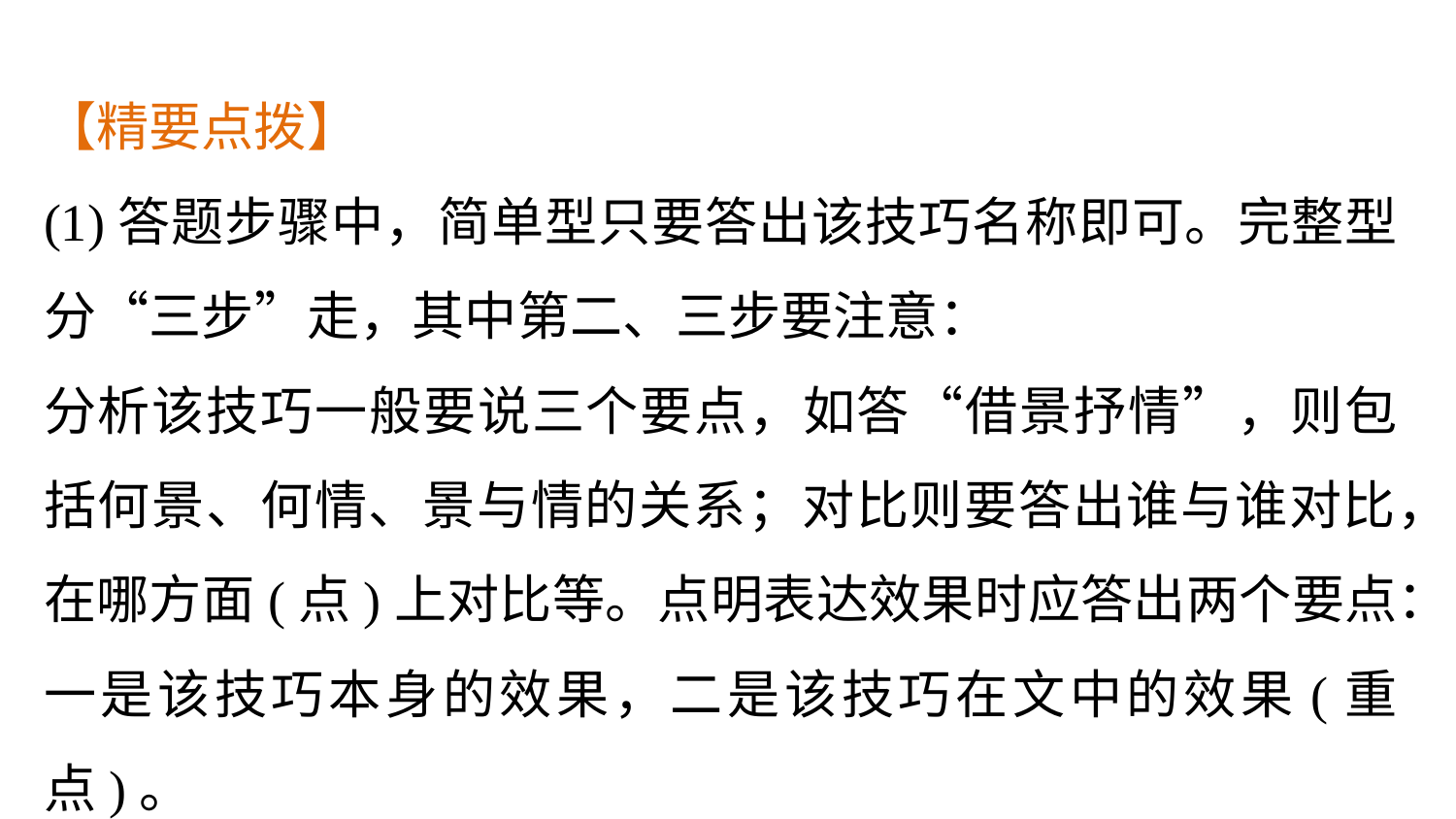

【精要点拨】
(1)答题步骤中，简单型只要答出该技巧名称即可。完整型分“三步”走，其中第二、三步要注意：
分析该技巧一般要说三个要点，如答“借景抒情”，则包括何景、何情、景与情的关系；对比则要答出谁与谁对比，在哪方面(点)上对比等。点明表达效果时应答出两个要点：一是该技巧本身的效果，二是该技巧在文中的效果(重点)。